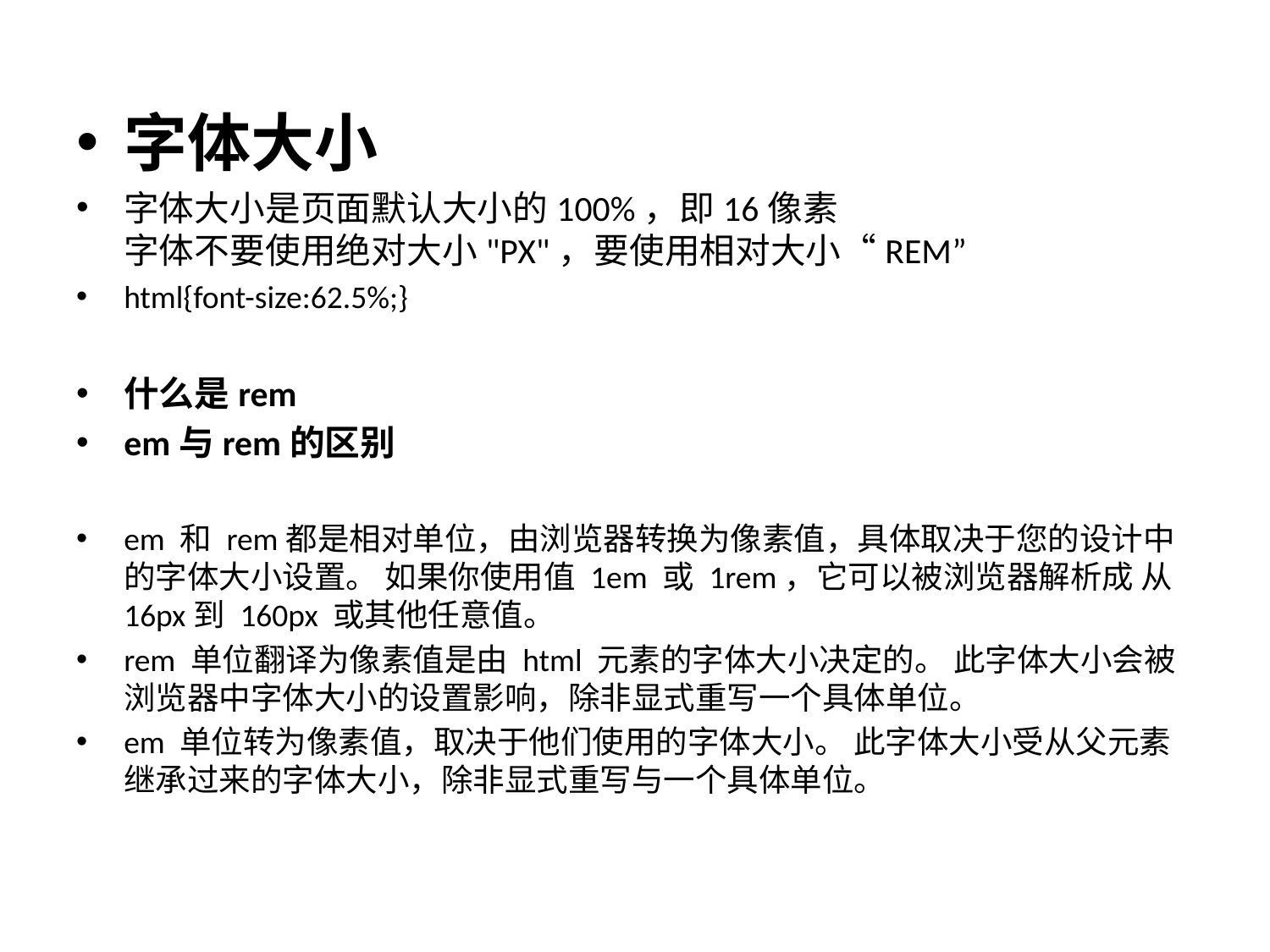

字体大小
字体大小是页面默认大小的100%，即16像素
字体不要使用绝对大小"PX"，要使用相对大小“REM”
html{font-size:62.5%;}

什么是rem
em与rem的区别

em 和 rem都是相对单位，由浏览器转换为像素值，具体取决于您的设计中的字体大小设置。 如果你使用值 1em 或 1rem，它可以被浏览器解析成 从16px到 160px 或其他任意值。
rem 单位翻译为像素值是由 html 元素的字体大小决定的。 此字体大小会被浏览器中字体大小的设置影响，除非显式重写一个具体单位。
em 单位转为像素值，取决于他们使用的字体大小。 此字体大小受从父元素继承过来的字体大小，除非显式重写与一个具体单位。